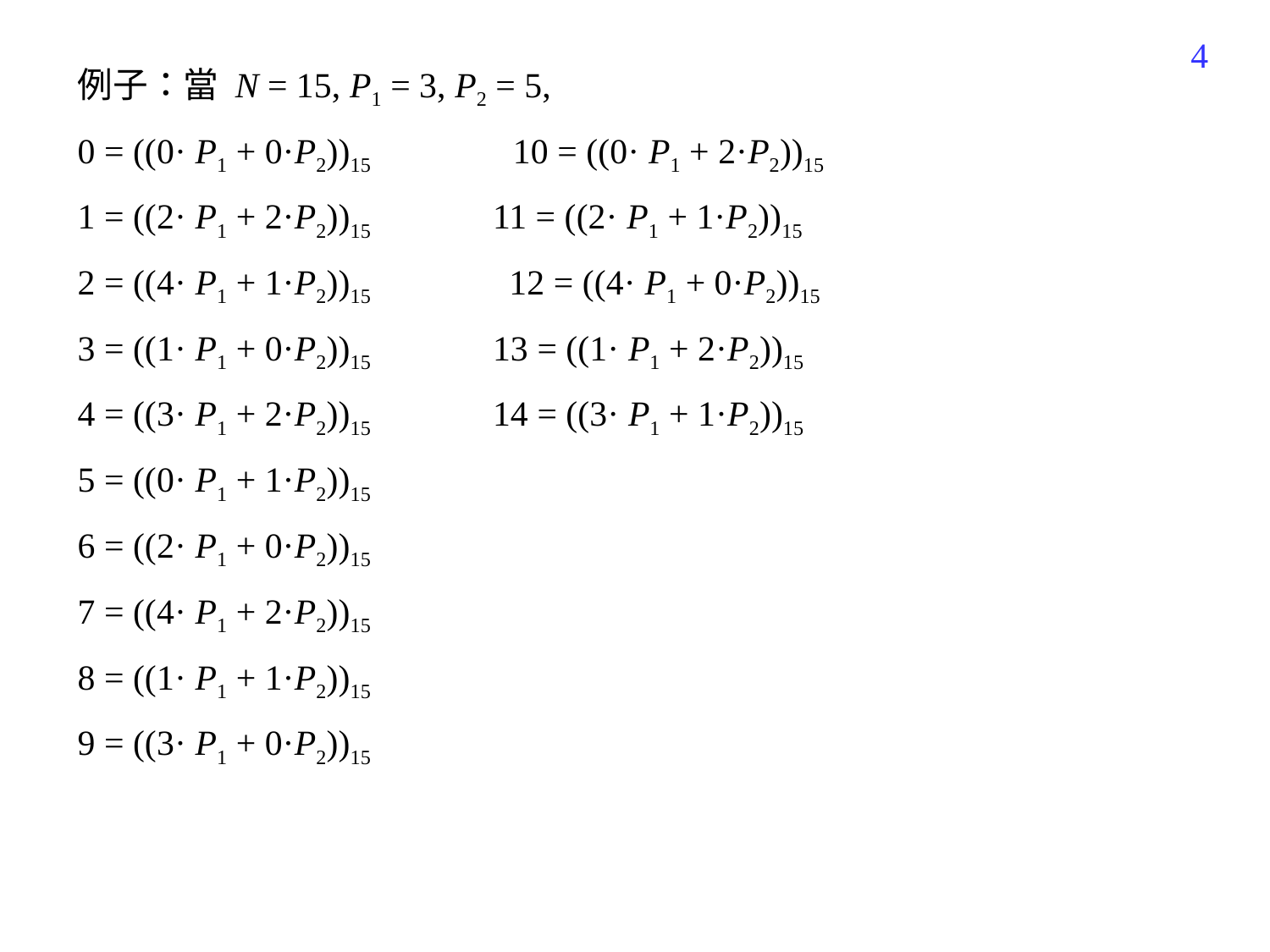

4
例子：當 N = 15, P1 = 3, P2 = 5,
0 = ((0· P1 + 0·P2))15                10 = ((0· P1 + 2·P2))15
1 = ((2· P1 + 2·P2))15                        11 = ((2· P1 + 1·P2))15
2 = ((4· P1 + 1·P2))15                12 = ((4· P1 + 0·P2))15
3 = ((1· P1 + 0·P2))15                        13 = ((1· P1 + 2·P2))15
4 = ((3· P1 + 2·P2))15                        14 = ((3· P1 + 1·P2))15
5 = ((0· P1 + 1·P2))15
6 = ((2· P1 + 0·P2))15
7 = ((4· P1 + 2·P2))15
8 = ((1· P1 + 1·P2))15
9 = ((3· P1 + 0·P2))15